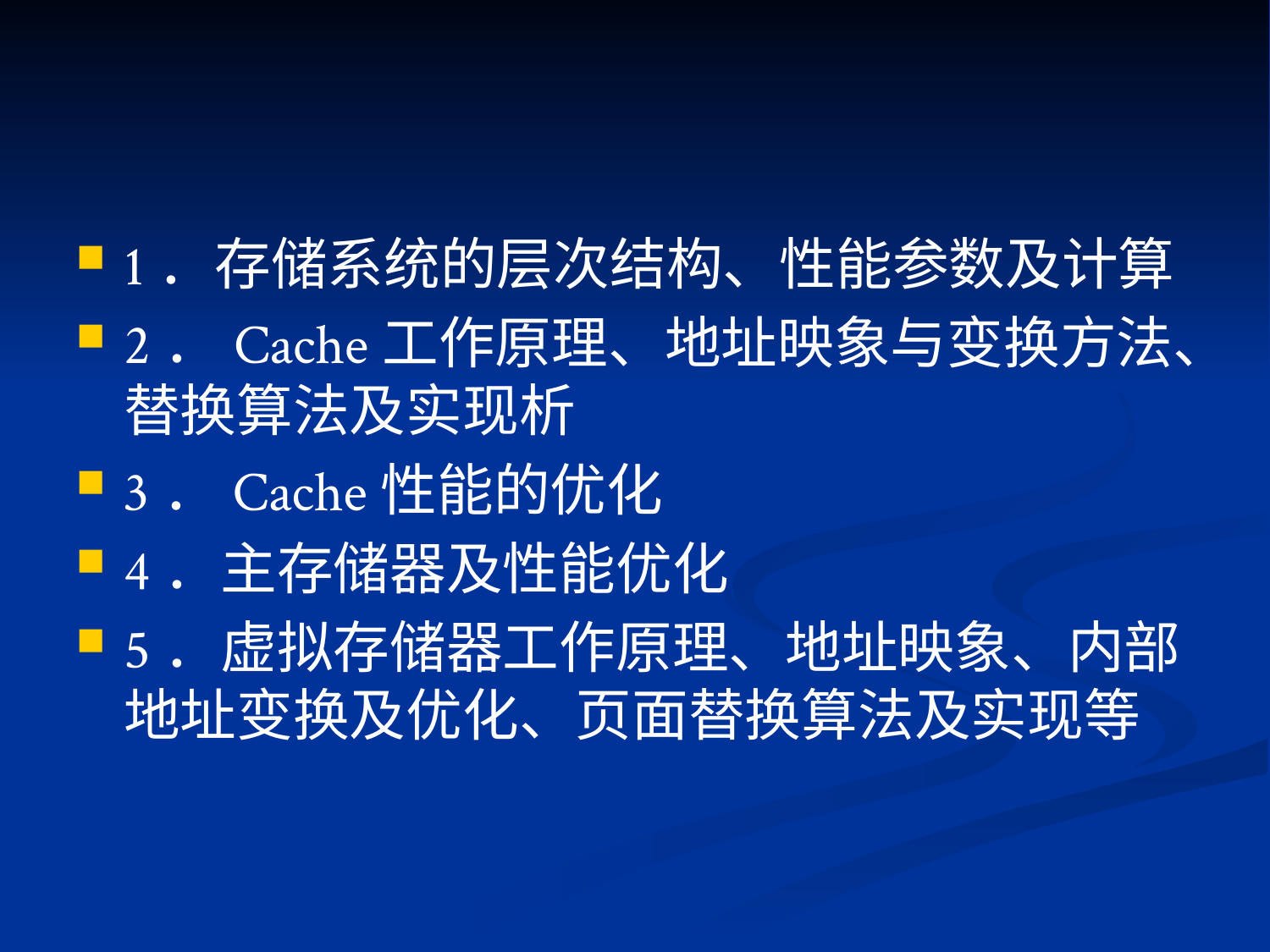

#
1．存储系统的层次结构、性能参数及计算
2．Cache工作原理、地址映象与变换方法、替换算法及实现析
3．Cache性能的优化
4．主存储器及性能优化
5．虚拟存储器工作原理、地址映象、内部地址变换及优化、页面替换算法及实现等